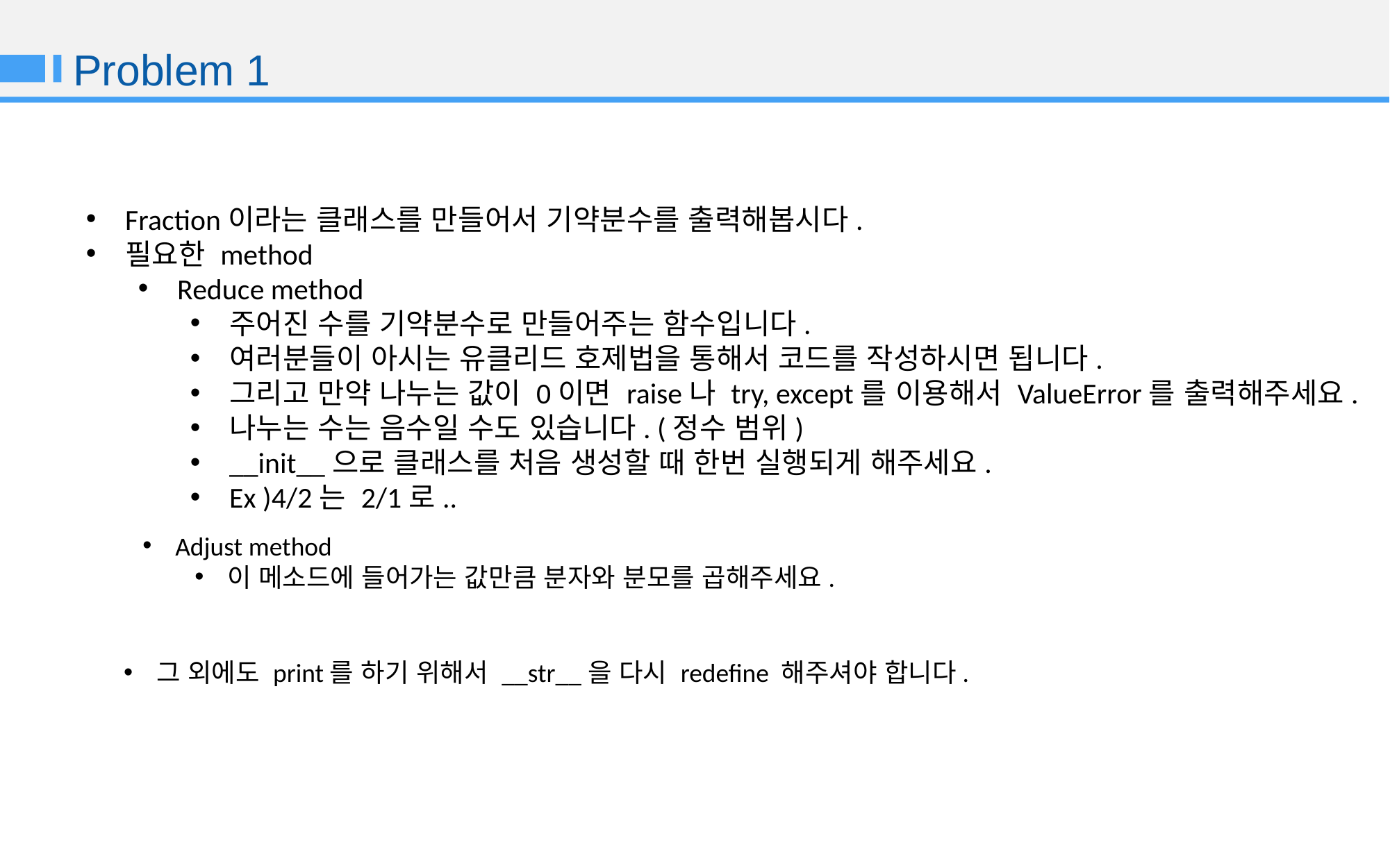

Problem 1

Fraction이라는 클래스를 만들어서 기약분수를 출력해봅시다.
필요한 method
Reduce method
주어진 수를 기약분수로 만들어주는 함수입니다.
여러분들이 아시는 유클리드 호제법을 통해서 코드를 작성하시면 됩니다.
그리고 만약 나누는 값이 0이면 raise나 try, except를 이용해서 ValueError를 출력해주세요.
나누는 수는 음수일 수도 있습니다. (정수 범위)
__init__으로 클래스를 처음 생성할 때 한번 실행되게 해주세요.
Ex )4/2는 2/1로..
Adjust method
이 메소드에 들어가는 값만큼 분자와 분모를 곱해주세요.
그 외에도 print를 하기 위해서 __str__을 다시 redefine 해주셔야 합니다.